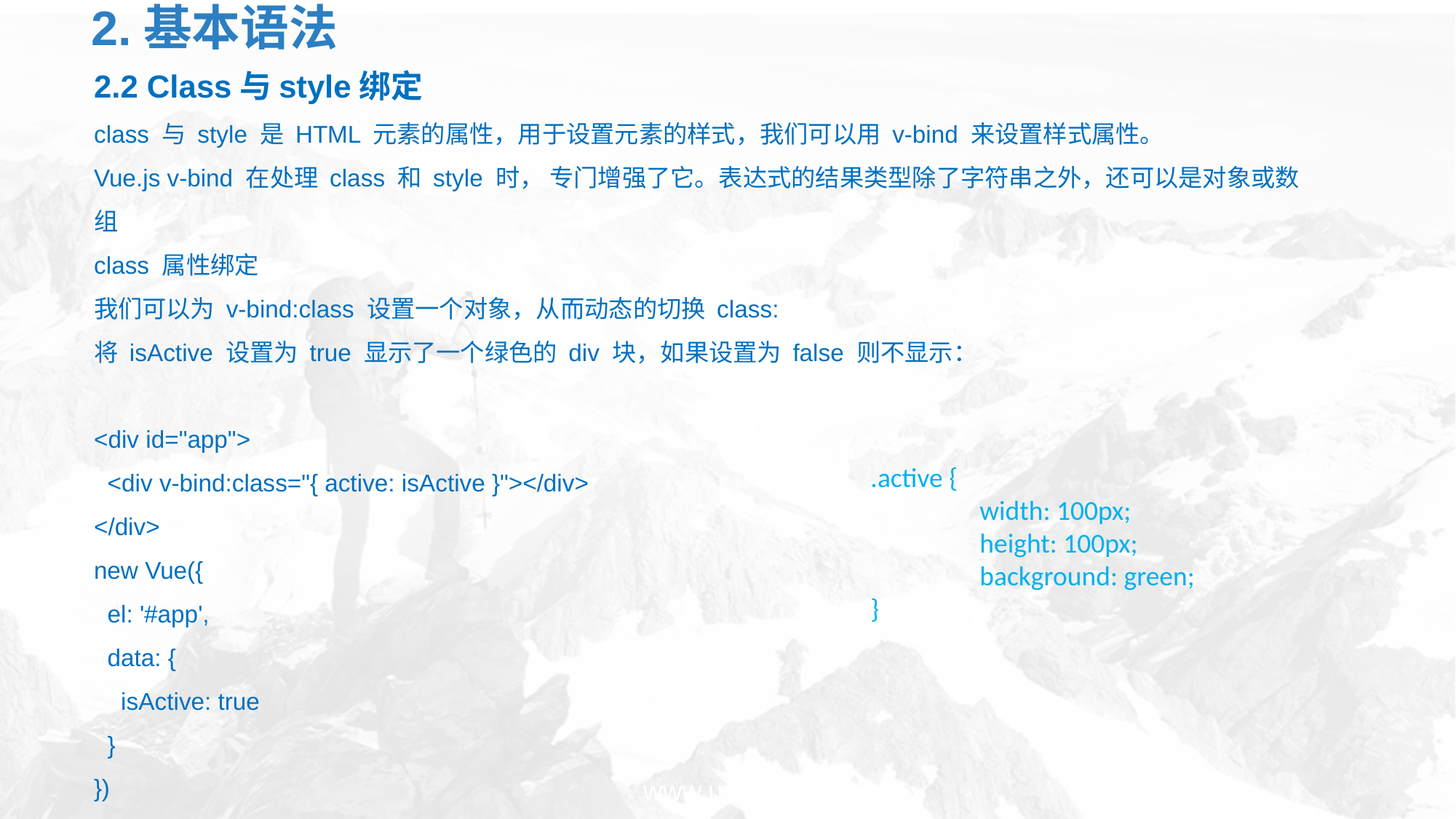

# 2.基本语法
2.2 Class与style绑定
class 与 style 是 HTML 元素的属性，用于设置元素的样式，我们可以用 v-bind 来设置样式属性。
Vue.js v-bind 在处理 class 和 style 时， 专门增强了它。表达式的结果类型除了字符串之外，还可以是对象或数组
class 属性绑定
我们可以为 v-bind:class 设置一个对象，从而动态的切换 class:
将 isActive 设置为 true 显示了一个绿色的 div 块，如果设置为 false 则不显示：

<div id="app">
  <div v-bind:class="{ active: isActive }"></div>
</div>
new Vue({
  el: '#app',
  data: {
    isActive: true
  }
})
.active {
	width: 100px;
	height: 100px;
	background: green;
}
www.usian.cn